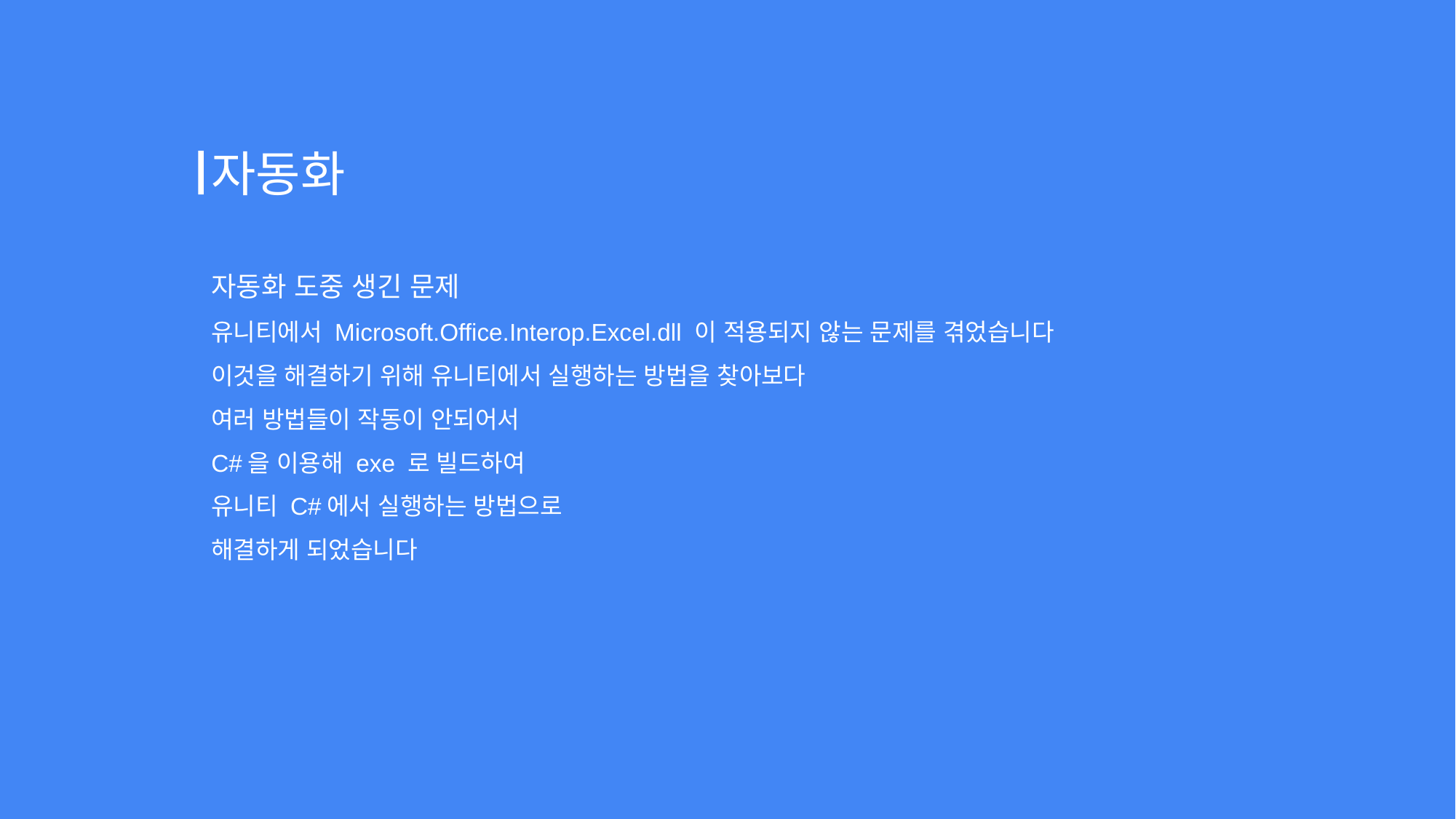

자동화

자동화 도중 생긴 문제
유니티에서 Microsoft.Office.Interop.Excel.dll 이 적용되지 않는 문제를 겪었습니다
이것을 해결하기 위해 유니티에서 실행하는 방법을 찾아보다
여러 방법들이 작동이 안되어서
C#을 이용해 exe 로 빌드하여
유니티 C#에서 실행하는 방법으로
해결하게 되었습니다